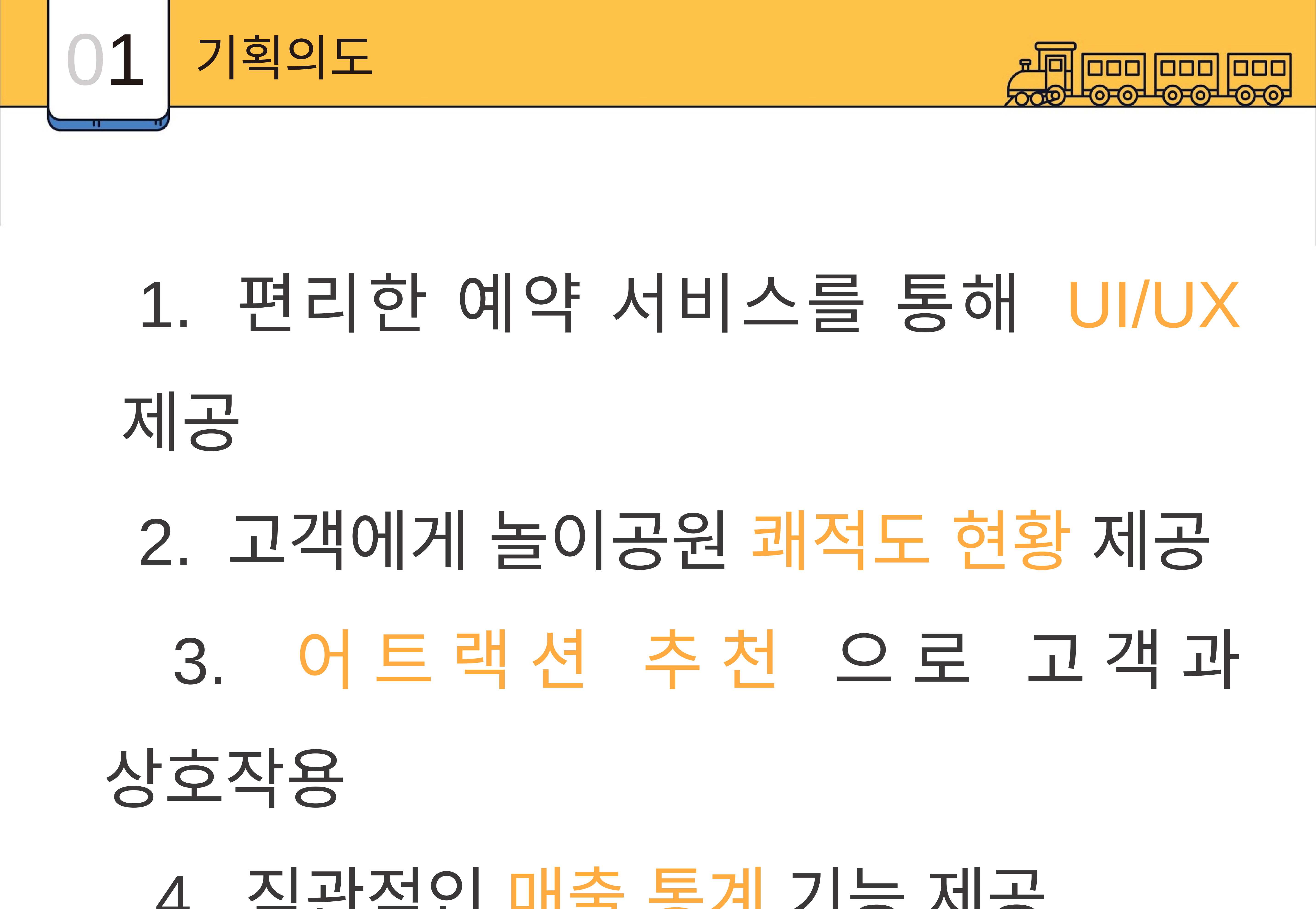

01
기획의도
1. 편리한 예약 서비스를 통해 UI/UX 제공
2. 고객에게 놀이공원 쾌적도 현황 제공
		3. 어트랙션 추천 으로 고객과 상호작용
	4. 직관적인 매출 통계 기능 제공
5. 놀이공원 통합 관리 시스템 제공